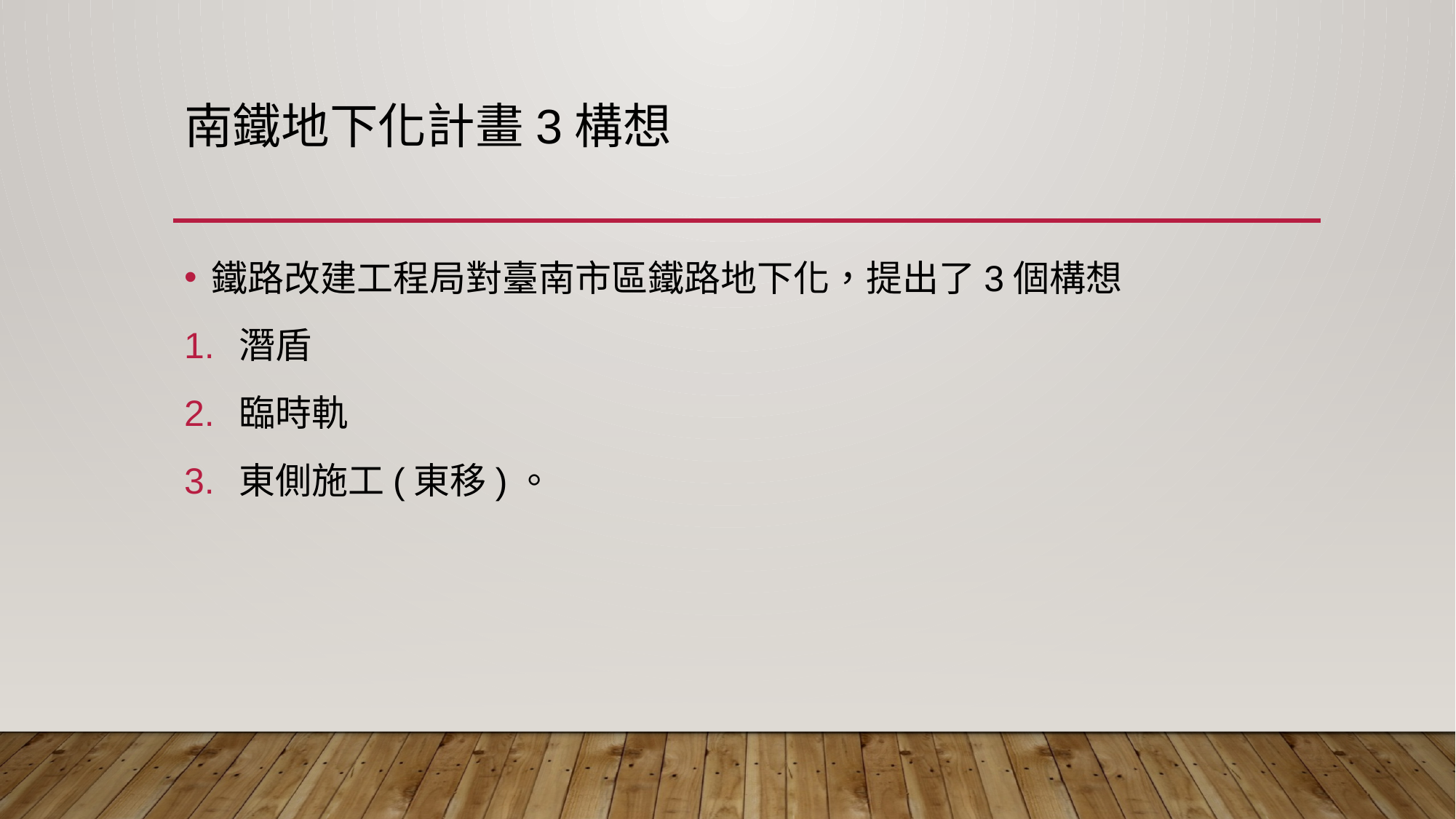

# 南鐵地下化計畫3構想
鐵路改建工程局對臺南市區鐵路地下化，提出了3個構想
潛盾
臨時軌
東側施工(東移)。